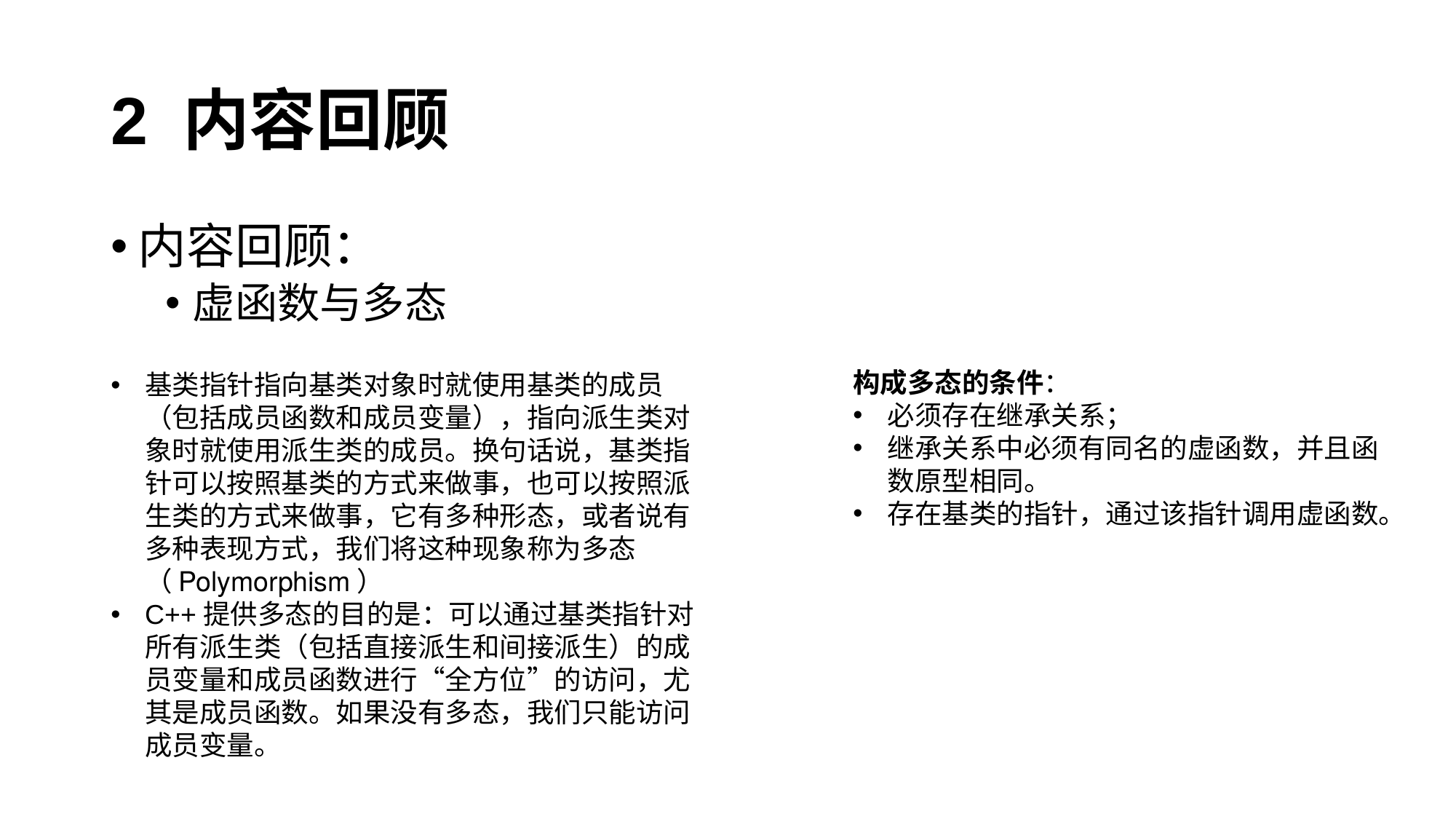

# 2 内容回顾
内容回顾：
虚函数与多态
构成多态的条件：
必须存在继承关系；
继承关系中必须有同名的虚函数，并且函数原型相同。
存在基类的指针，通过该指针调用虚函数。
基类指针指向基类对象时就使用基类的成员（包括成员函数和成员变量），指向派生类对象时就使用派生类的成员。换句话说，基类指针可以按照基类的方式来做事，也可以按照派生类的方式来做事，它有多种形态，或者说有多种表现方式，我们将这种现象称为多态（Polymorphism）
C++提供多态的目的是：可以通过基类指针对所有派生类（包括直接派生和间接派生）的成员变量和成员函数进行“全方位”的访问，尤其是成员函数。如果没有多态，我们只能访问成员变量。